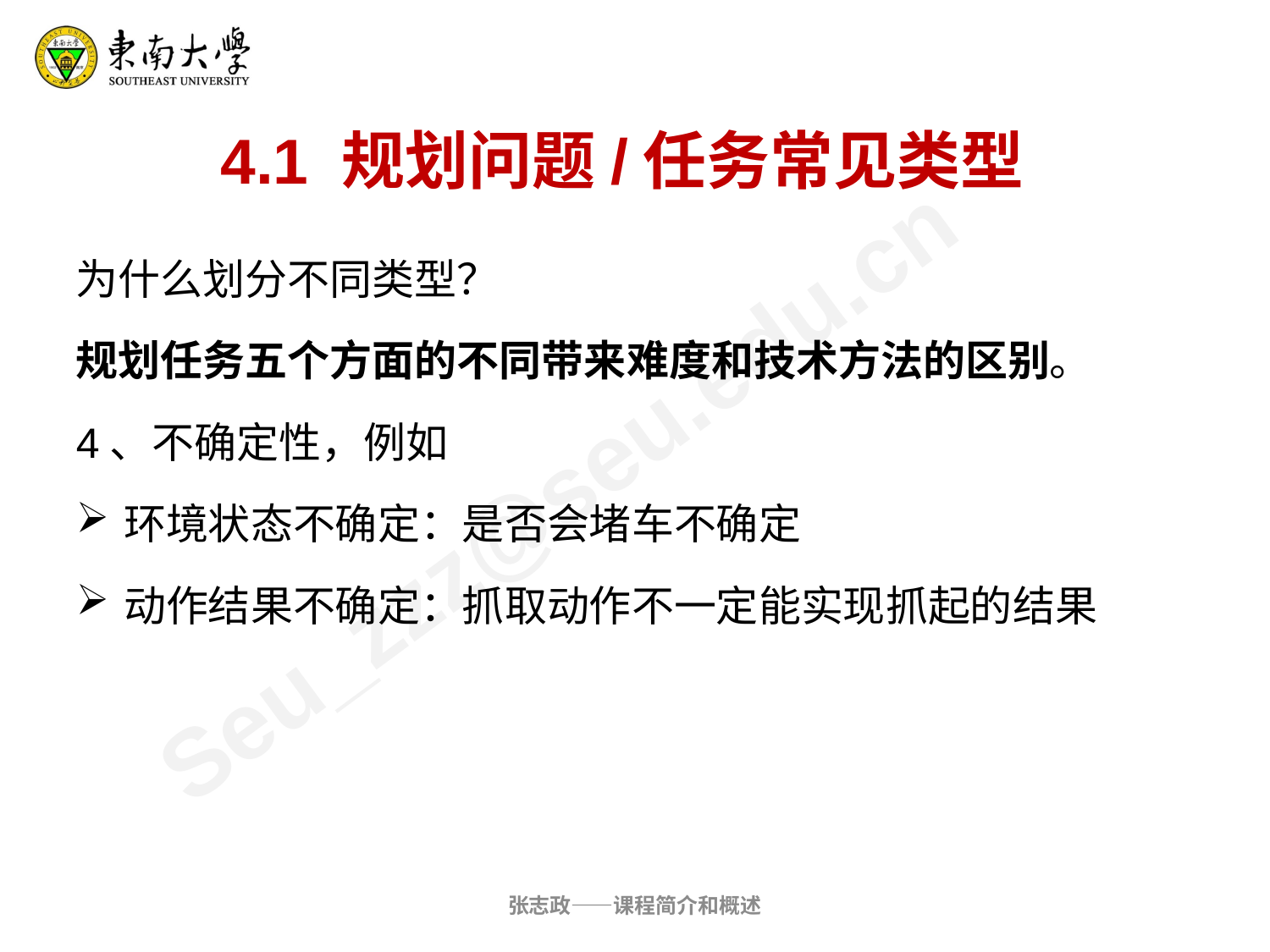

4.1 规划问题/任务常见类型
为什么划分不同类型？
规划任务五个方面的不同带来难度和技术方法的区别。
4、不确定性，例如
环境状态不确定：是否会堵车不确定
动作结果不确定：抓取动作不一定能实现抓起的结果

张志政——课程简介和概述
33